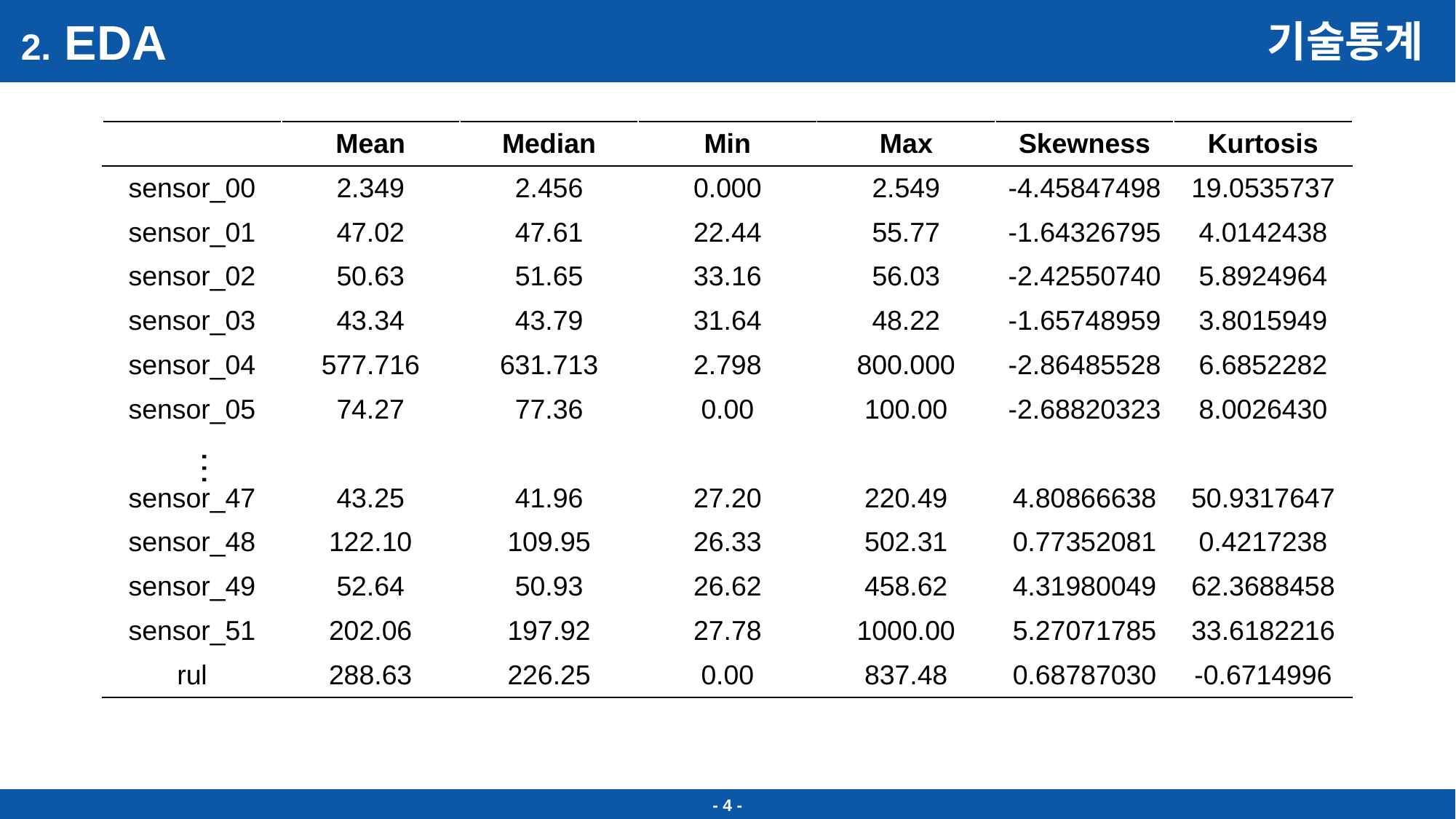

2. EDA
기술통계
|  | Mean | Median | Min | Max | Skewness | Kurtosis |
| --- | --- | --- | --- | --- | --- | --- |
| sensor\_00 | 2.349 | 2.456 | 0.000 | 2.549 | -4.45847498 | 19.0535737 |
| sensor\_01 | 47.02 | 47.61 | 22.44 | 55.77 | -1.64326795 | 4.0142438 |
| sensor\_02 | 50.63 | 51.65 | 33.16 | 56.03 | -2.42550740 | 5.8924964 |
| sensor\_03 | 43.34 | 43.79 | 31.64 | 48.22 | -1.65748959 | 3.8015949 |
| sensor\_04 | 577.716 | 631.713 | 2.798 | 800.000 | -2.86485528 | 6.6852282 |
| sensor\_05 | 74.27 | 77.36 | 0.00 | 100.00 | -2.68820323 | 8.0026430 |
|  |  |  |  |  |  |  |
| sensor\_47 | 43.25 | 41.96 | 27.20 | 220.49 | 4.80866638 | 50.9317647 |
| sensor\_48 | 122.10 | 109.95 | 26.33 | 502.31 | 0.77352081 | 0.4217238 |
| sensor\_49 | 52.64 | 50.93 | 26.62 | 458.62 | 4.31980049 | 62.3688458 |
| sensor\_51 | 202.06 | 197.92 | 27.78 | 1000.00 | 5.27071785 | 33.6182216 |
| rul | 288.63 | 226.25 | 0.00 | 837.48 | 0.68787030 | -0.6714996 |
…
- 4 -